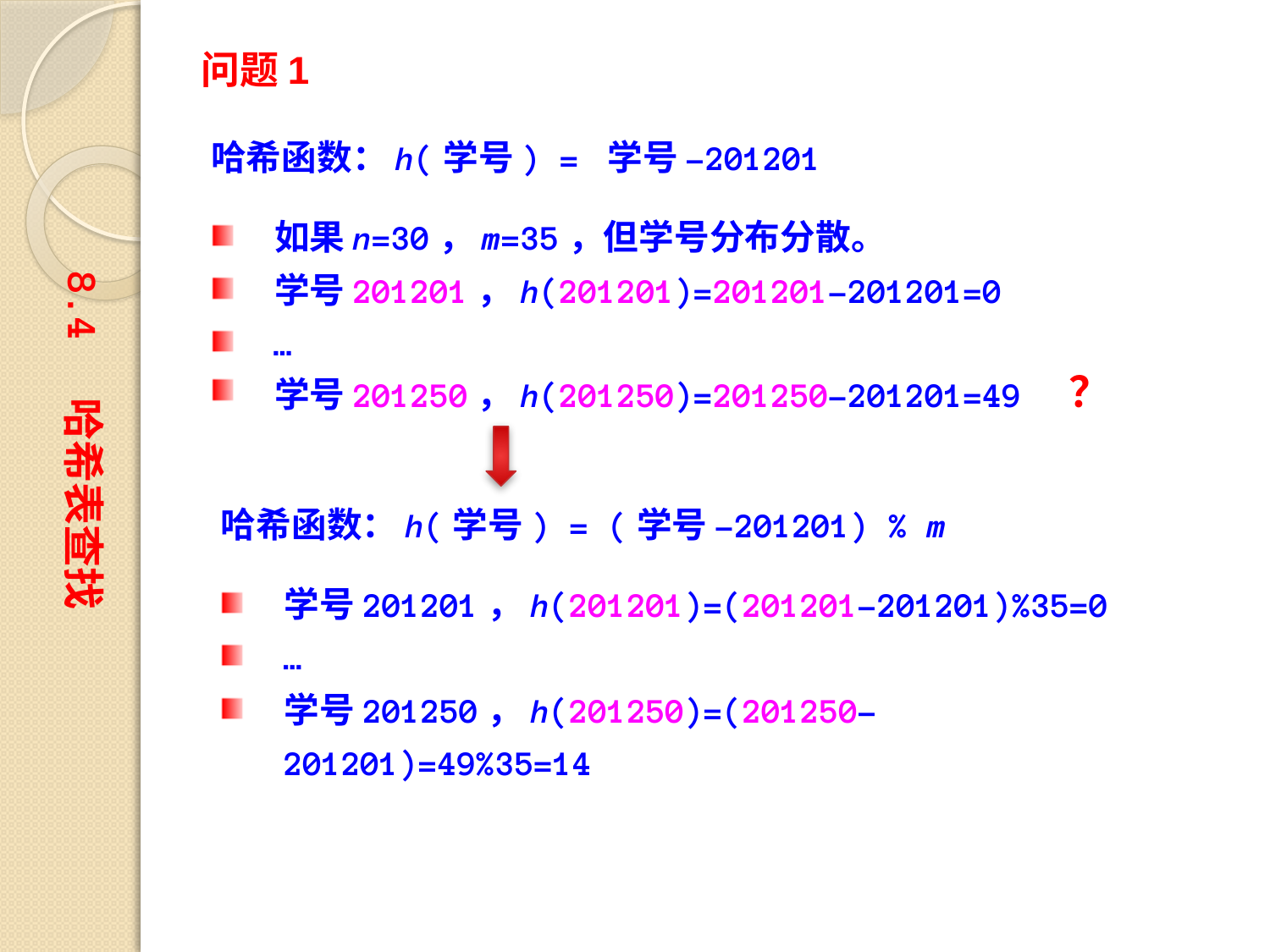

问题1
哈希函数：h(学号) = 学号-201201
如果n=30，m=35，但学号分布分散。
学号201201，h(201201)=201201-201201=0
…
学号201250，h(201250)=201250-201201=49  ？
8.4  哈希表查找

哈希函数：h(学号) = (学号-201201) % m
学号201201，h(201201)=(201201-201201)%35=0
…
学号201250，h(201250)=(201250-201201)=49%35=14